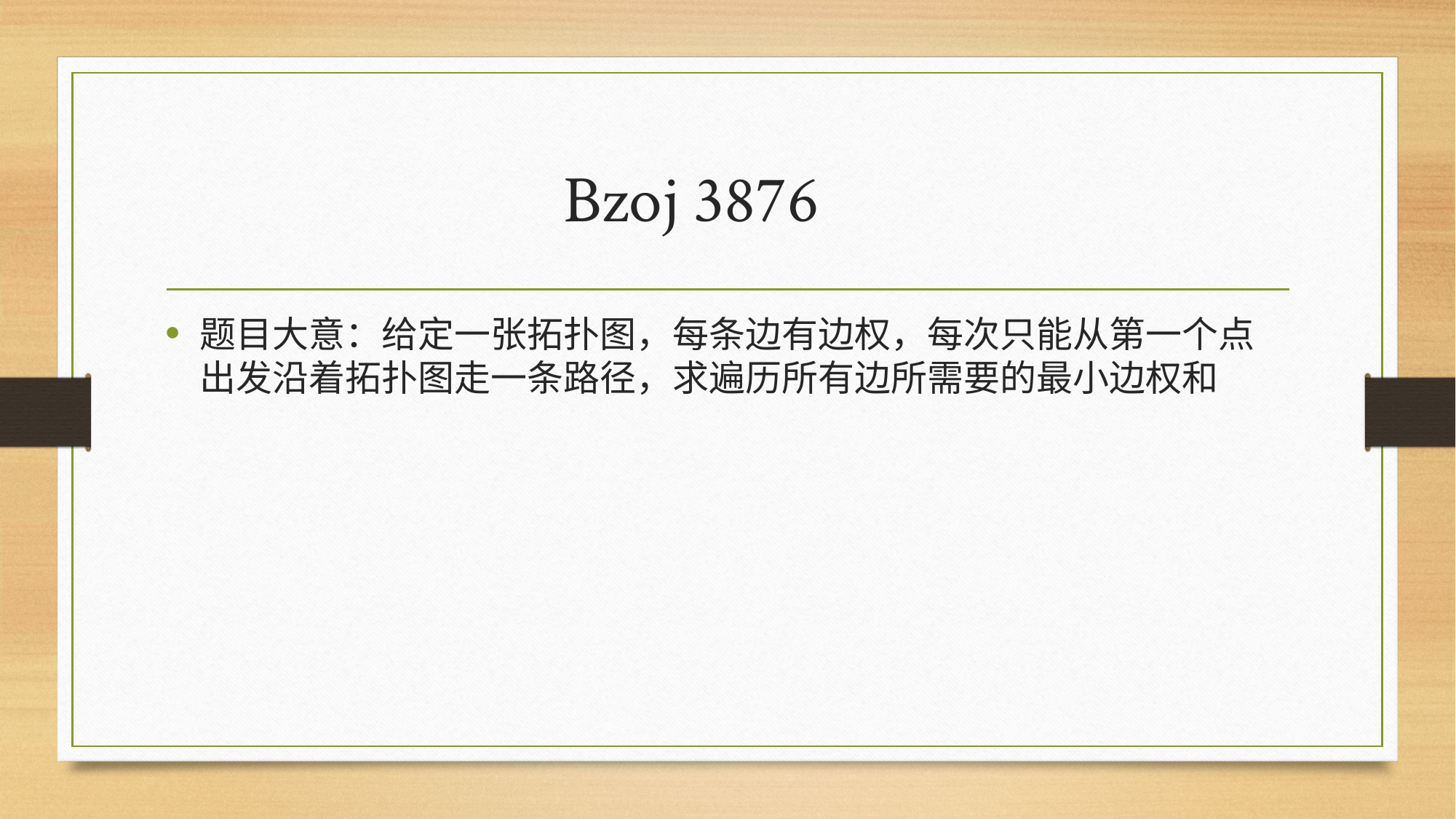

# Bzoj 3876
题目大意：给定一张拓扑图，每条边有边权，每次只能从第一个点出发沿着拓扑图走一条路径，求遍历所有边所需要的最小边权和